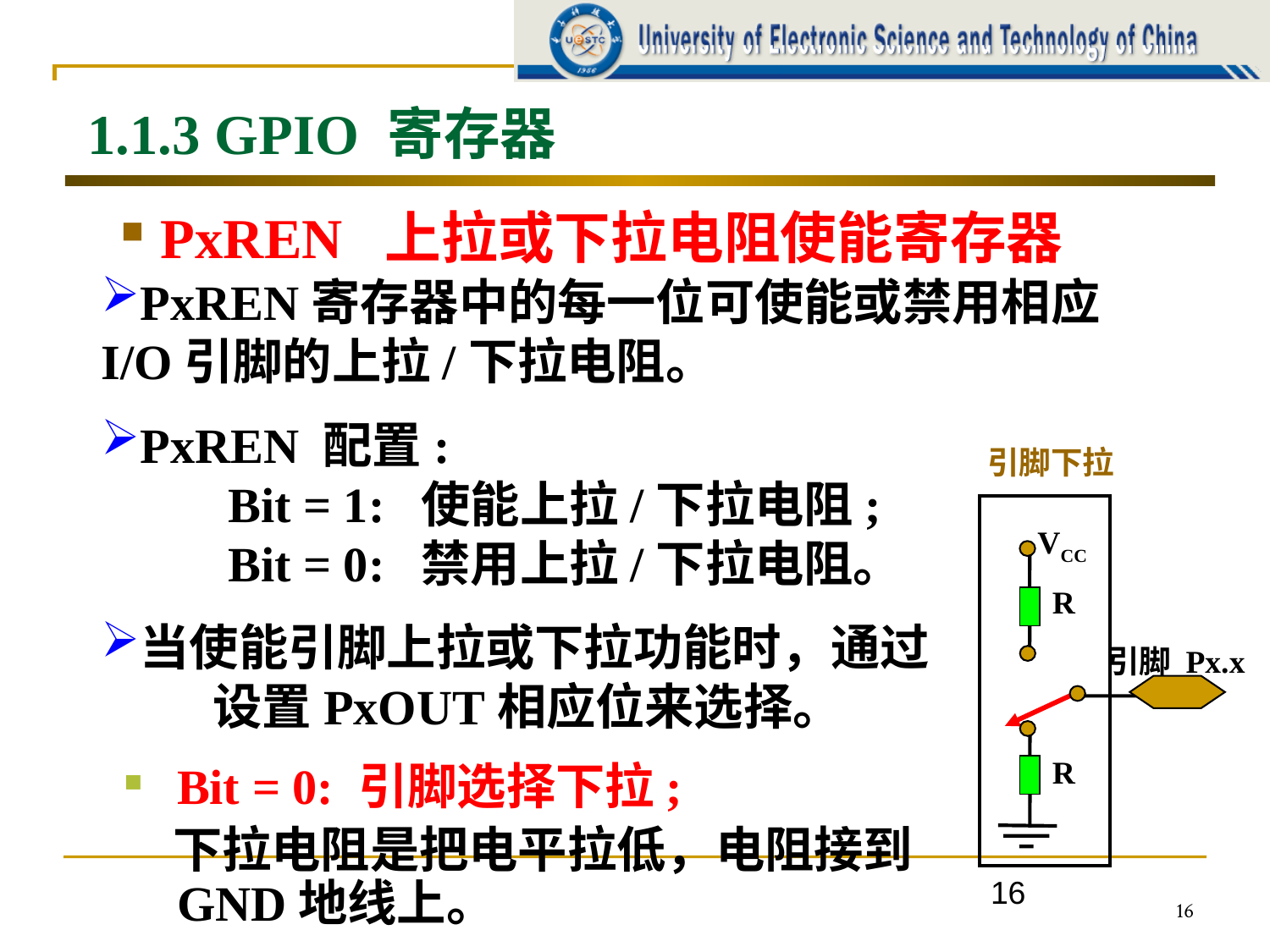

1.1.3 GPIO 寄存器

PxREN寄存器中的每一位可使能或禁用相应I/O引脚的上拉/下拉电阻。
PxREN 配置:
	Bit = 1:  使能上拉/下拉电阻;
	Bit = 0:  禁用上拉/下拉电阻。
当使能引脚上拉或下拉功能时，通过                               设置PxOUT相应位来选择。
PxREN  上拉或下拉电阻使能寄存器

引脚下拉

R

R

VCC
引脚 Px.x

Bit = 0: 引脚选择下拉;
     下拉电阻是把电平拉低，电阻接到GND地线上。
16
16